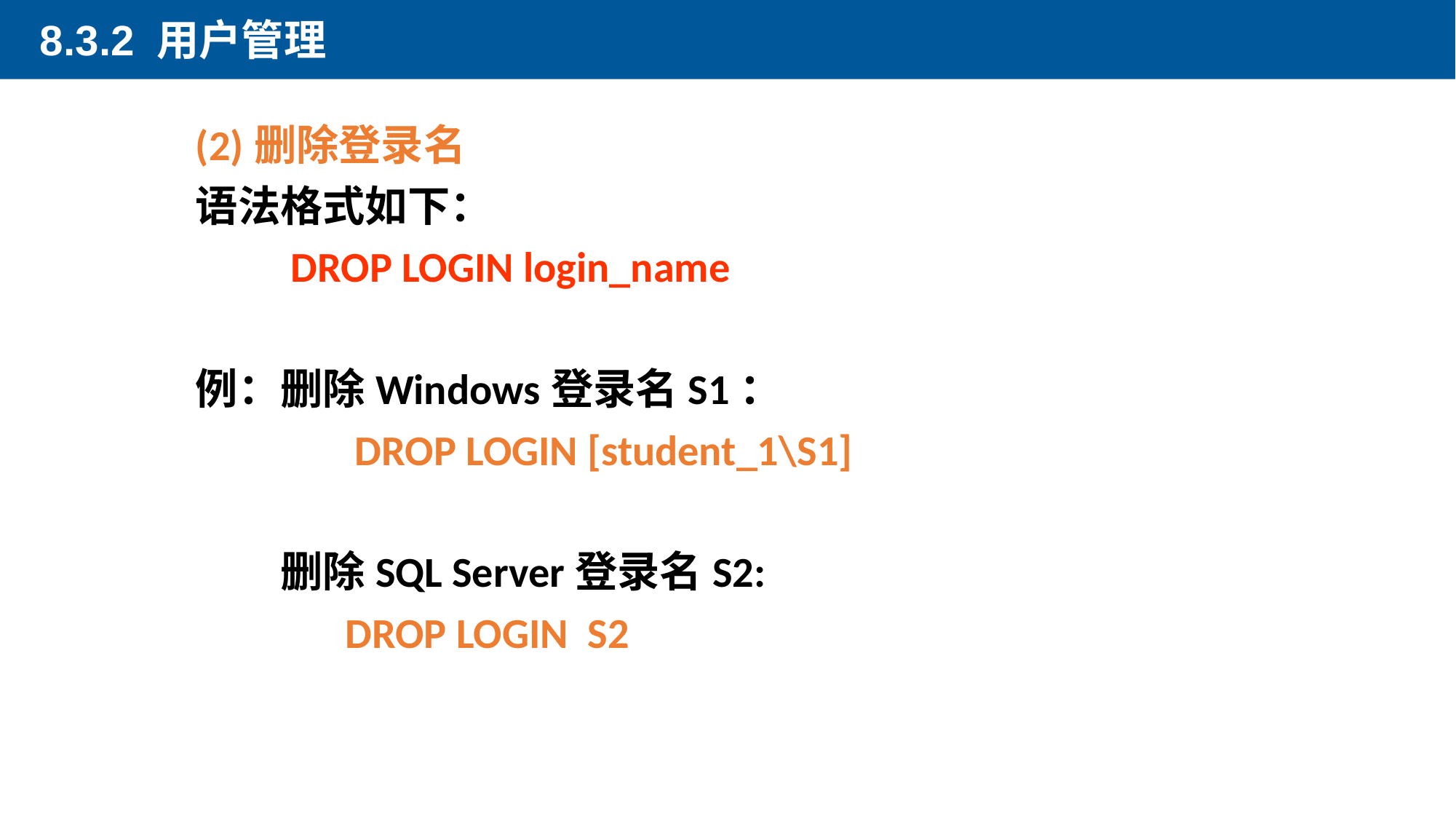

8.3.2 用户管理
(2)删除登录名
语法格式如下：
　　DROP LOGIN login_name

例：删除Windows登录名S1：
          　DROP LOGIN [student_1\S1]

　　删除SQL Server登录名S2:
        　 DROP LOGIN  S2